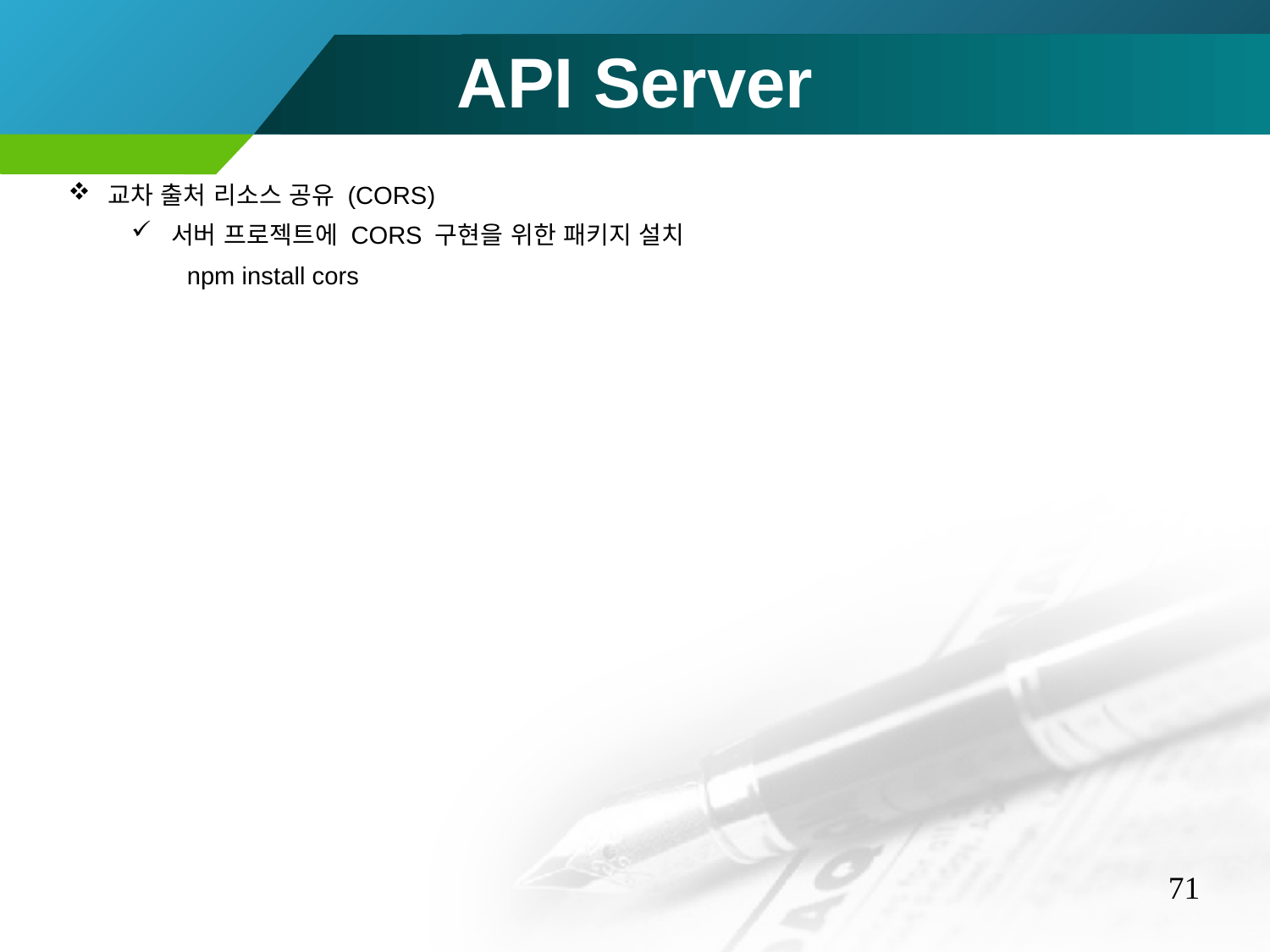

API Server
교차 출처 리소스 공유 (CORS)
서버 프로젝트에 CORS 구현을 위한 패키지 설치
npm install cors

71